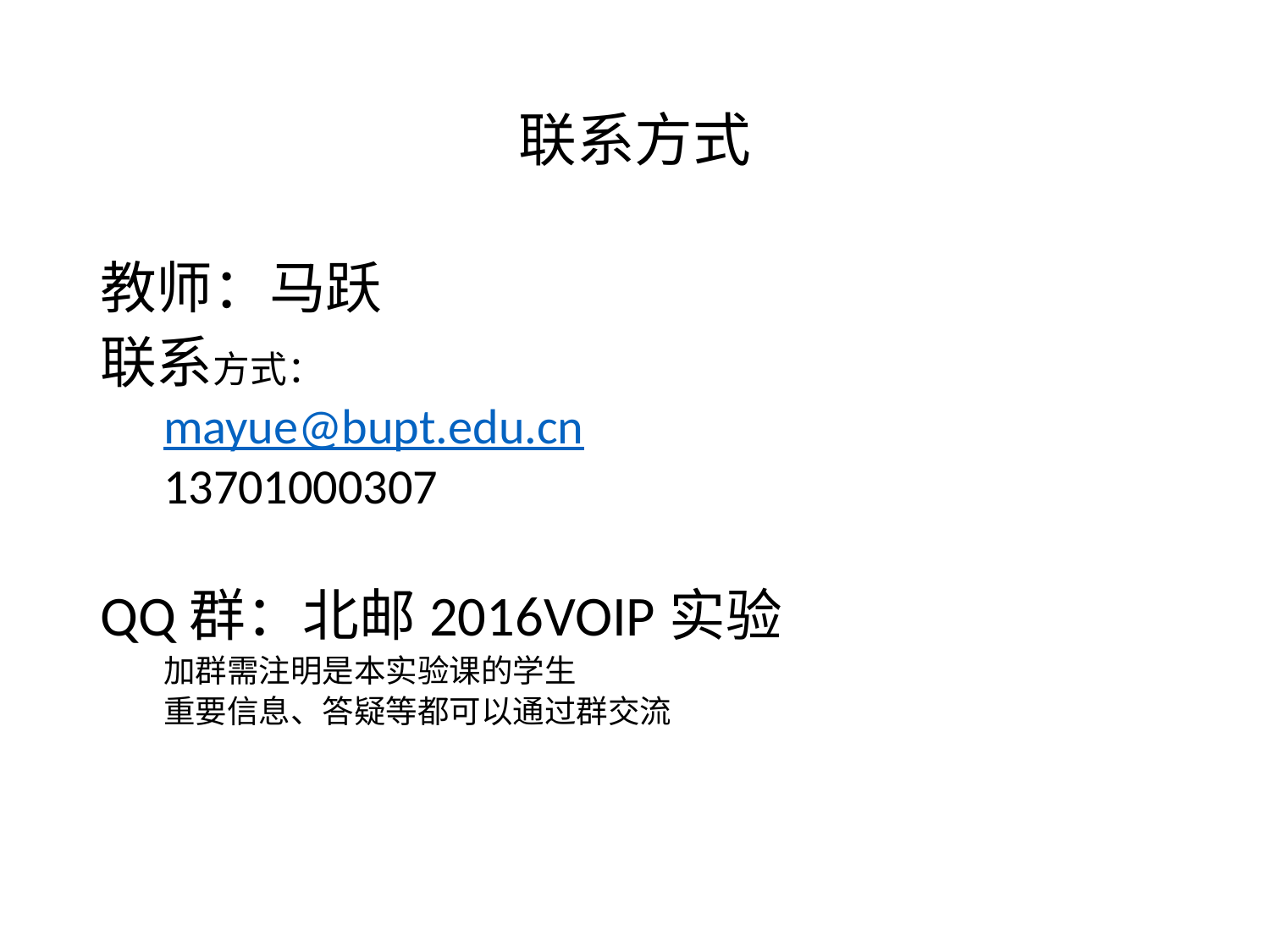

# 联系方式
教师：马跃
联系方式：
mayue@bupt.edu.cn
13701000307

QQ群：北邮2016VOIP实验
加群需注明是本实验课的学生
重要信息、答疑等都可以通过群交流